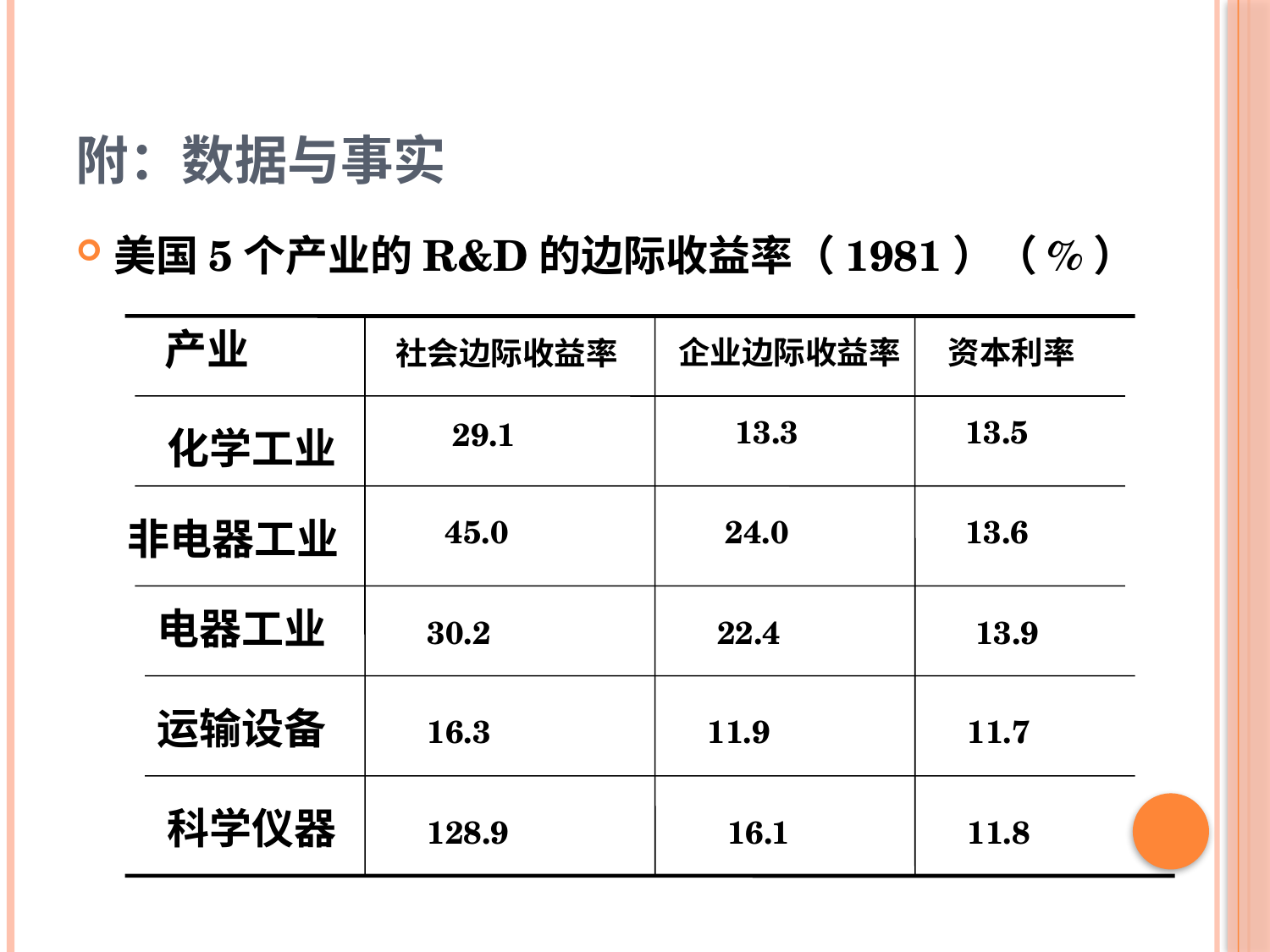

# 附：数据与事实
美国5个产业的R&D的边际收益率（1981）（%）

产业
企业边际收益率
资本利率
社会边际收益率

13.3
13.5
29.1
化学工业

非电器工业
45.0
24.0
13.6

电器工业
30.2
22.4
13.9

运输设备
16.3
11.9
11.7

科学仪器
128.9
16.1
11.8